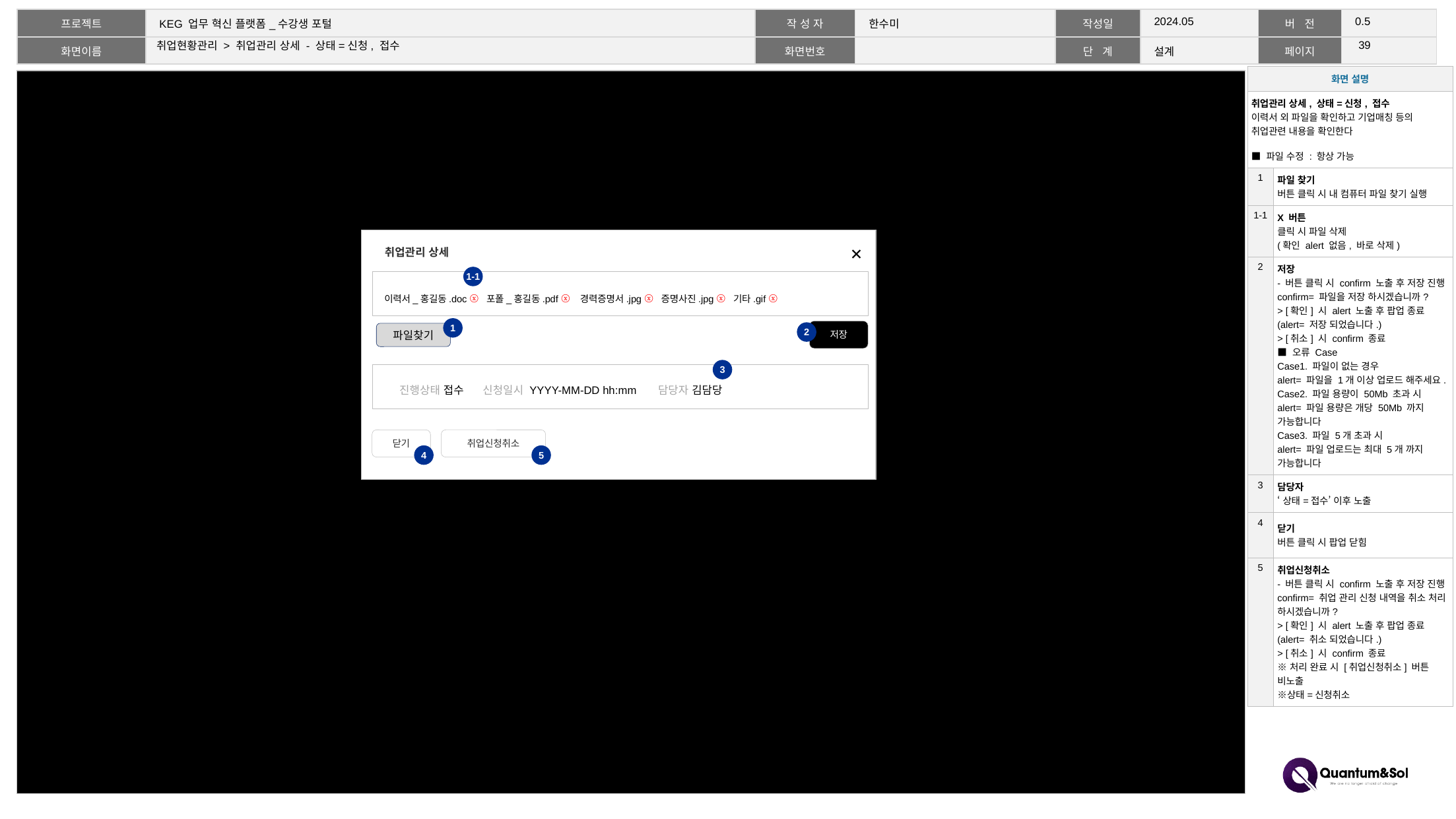

39

# 취업현황관리 > 취업관리 상세 - 상태=신청, 접수
| 화면 설명 |  |
| --- | --- |
| 취업관리 상세, 상태=신청, 접수 이력서 외 파일을 확인하고 기업매칭 등의 취업관련 내용을 확인한다 ■ 파일 수정 : 항상 가능 |  |
| 1 | 파일 찾기 버튼 클릭 시 내 컴퓨터 파일 찾기 실행 |
| 1-1 | X 버튼 클릭 시 파일 삭제 (확인 alert 없음, 바로 삭제) |
| 2 | 저장 - 버튼 클릭 시 confirm 노출 후 저장 진행 confirm= 파일을 저장 하시겠습니까? > [확인] 시 alert 노출 후 팝업 종료 (alert= 저장 되었습니다.) > [취소] 시 confirm 종료 ■ 오류 Case Case1. 파일이 없는 경우 alert= 파일을 1개 이상 업로드 해주세요. Case2. 파일 용량이 50Mb 초과 시 alert= 파일 용량은 개당 50Mb 까지 가능합니다 Case3. 파일 5개 초과 시 alert= 파일 업로드는 최대 5개 까지 가능합니다 |
| 3 | 담당자 ‘상태=접수’ 이후 노출 |
| 4 | 닫기 버튼 클릭 시 팝업 닫힘 |
| 5 | 취업신청취소 - 버튼 클릭 시 confirm 노출 후 저장 진행 confirm= 취업 관리 신청 내역을 취소 처리 하시겠습니까? > [확인] 시 alert 노출 후 팝업 종료 (alert= 취소 되었습니다.) > [취소] 시 confirm 종료 ※처리 완료 시 [취업신청취소] 버튼 비노출 ※상태=신청취소 |
취업관리 상세
1-1
이력서_홍길동.doc ⓧ  포폴_홍길동.pdf ⓧ  경력증명서.jpg ⓧ  증명사진.jpg ⓧ  기타.gif ⓧ
1
저장
2
파일찾기
3
    진행상태 접수      신청일시 YYYY-MM-DD hh:mm      담당자 김담당
취업신청취소
닫기
5
4